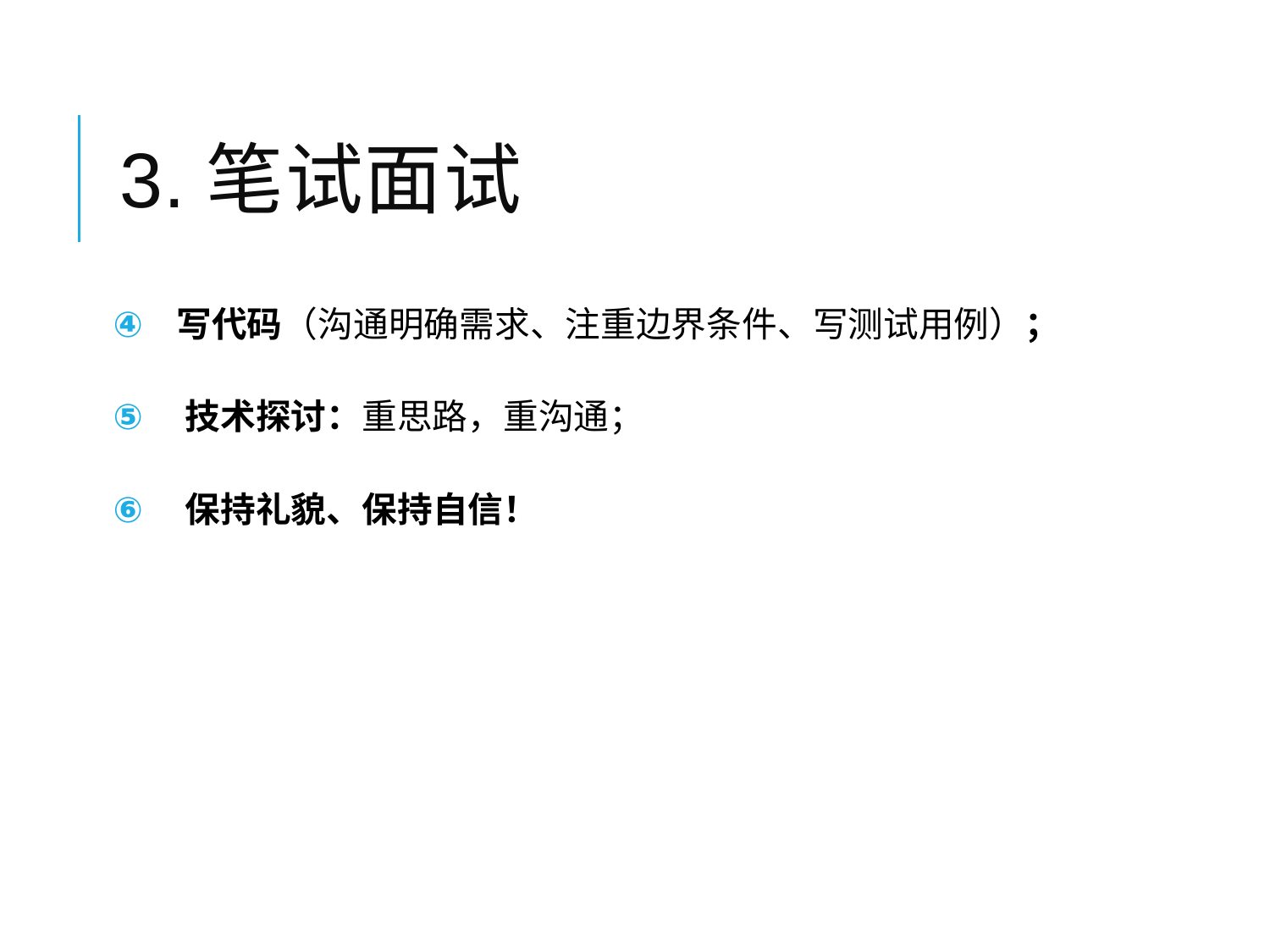

# 3.笔试面试
写代码（沟通明确需求、注重边界条件、写测试用例）；
  技术探讨：重思路，重沟通；
  保持礼貌、保持自信！